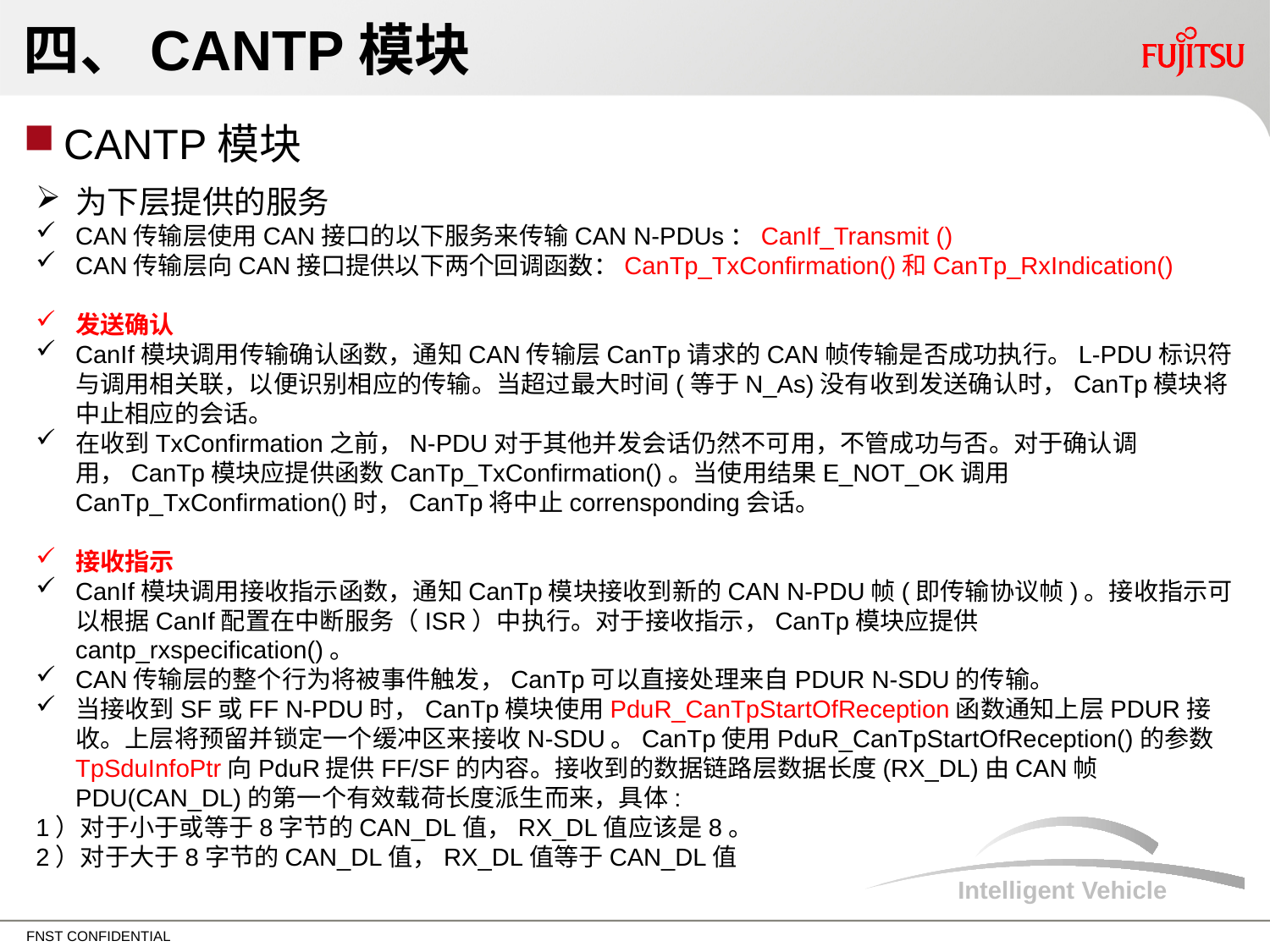

# 四、CANTP模块
CANTP模块
为下层提供的服务
CAN传输层使用CAN接口的以下服务来传输CAN N-PDUs：CanIf_Transmit ()
CAN传输层向CAN接口提供以下两个回调函数：CanTp_TxConfirmation()和CanTp_RxIndication()

发送确认
CanIf模块调用传输确认函数，通知CAN传输层CanTp请求的CAN帧传输是否成功执行。L-PDU标识符与调用相关联，以便识别相应的传输。当超过最大时间(等于N_As)没有收到发送确认时，CanTp模块将中止相应的会话。
在收到TxConfirmation之前，N-PDU对于其他并发会话仍然不可用，不管成功与否。对于确认调用，CanTp模块应提供函数CanTp_TxConfirmation()。当使用结果E_NOT_OK调用CanTp_TxConfirmation()时，CanTp将中止corrensponding会话。

接收指示
CanIf模块调用接收指示函数，通知CanTp模块接收到新的CAN N-PDU帧(即传输协议帧)。接收指示可以根据CanIf配置在中断服务（ISR）中执行。对于接收指示，CanTp模块应提供cantp_rxspecification()。
CAN传输层的整个行为将被事件触发，CanTp可以直接处理来自PDUR N-SDU的传输。
当接收到SF或FF N-PDU时，CanTp模块使用PduR_CanTpStartOfReception函数通知上层PDUR接收。上层将预留并锁定一个缓冲区来接收N-SDU。CanTp使用PduR_CanTpStartOfReception()的参数TpSduInfoPtr向PduR提供FF/SF的内容。接收到的数据链路层数据长度(RX_DL)由CAN帧PDU(CAN_DL)的第一个有效载荷长度派生而来，具体:
1）对于小于或等于8字节的CAN_DL值，RX_DL值应该是8。
2）对于大于8字节的CAN_DL值，RX_DL值等于CAN_DL值